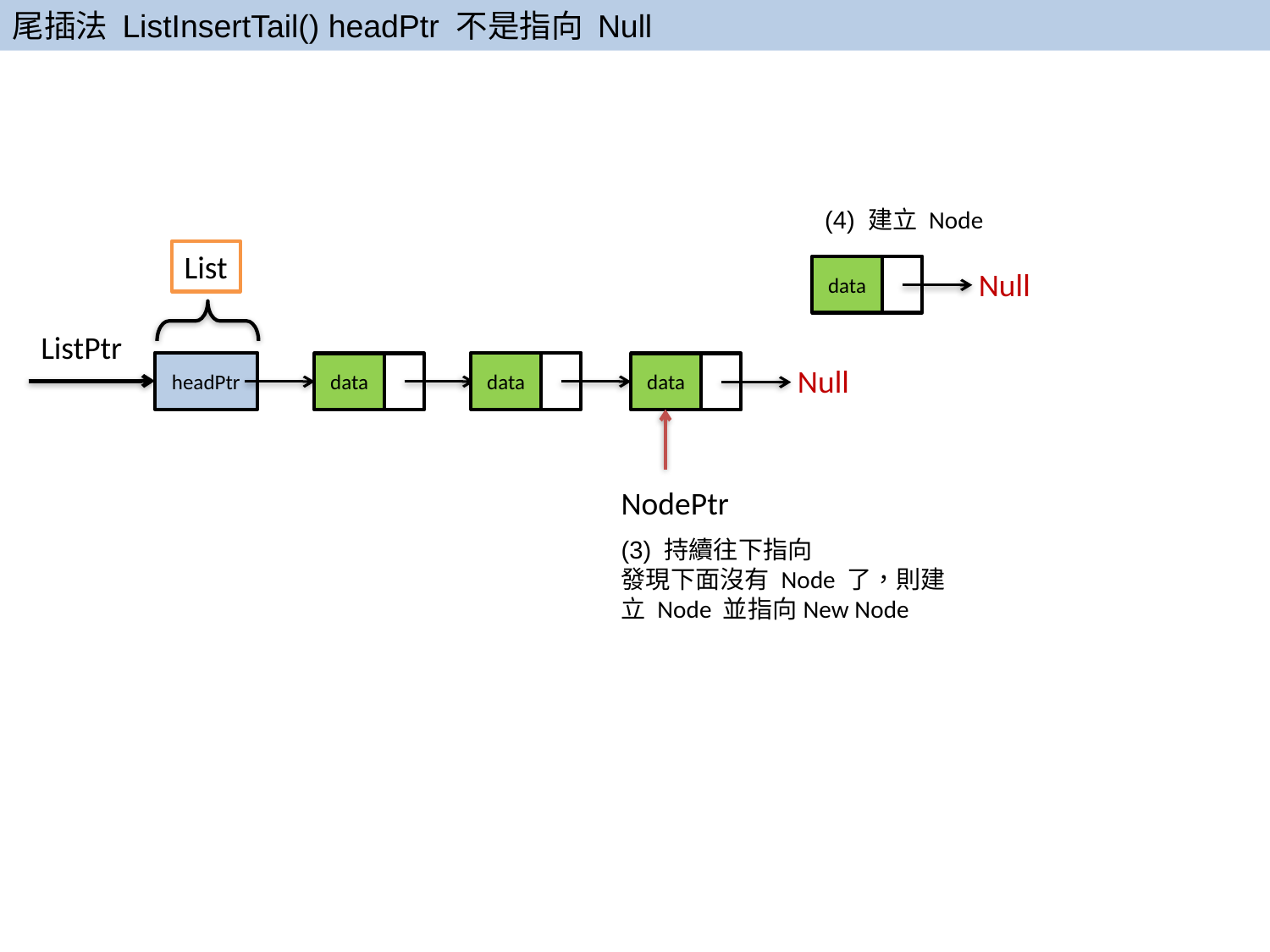

尾插法 ListInsertTail() headPtr 不是指向 Null
(4) 建立 Node
List

data
Null

ListPtr

data
headPtr

data

data
Null
NodePtr
(3) 持續往下指向
發現下面沒有 Node 了，則建立 Node 並指向New Node